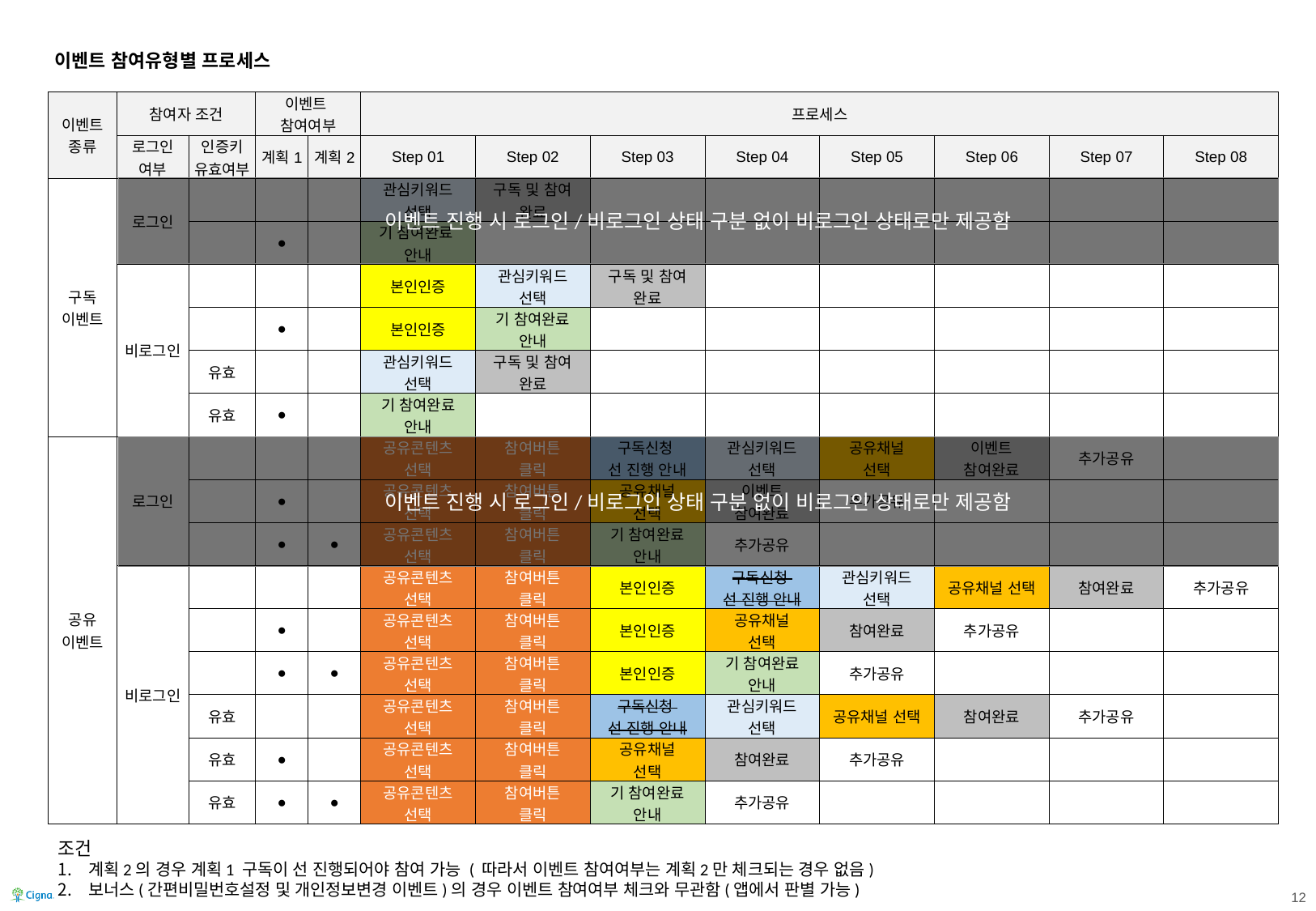

이벤트 참여유형별 프로세스
| 이벤트 종류 | 참여자 조건 |  | 이벤트 참여여부 |  | 프로세스 |  |  |  |  |  |  |  |
| --- | --- | --- | --- | --- | --- | --- | --- | --- | --- | --- | --- | --- |
|  | 로그인 여부 | 인증키 유효여부 | 계획1 | 계획2 | Step 01 | Step 02 | Step 03 | Step 04 | Step 05 | Step 06 | Step 07 | Step 08 |
| 구독 이벤트 | 로그인 |  |  |  | 관심키워드 선택 | 구독 및 참여 완료 |  |  |  |  |  |  |
|  |  |  | ● |  | 기 참여완료 안내 |  |  |  |  |  |  |  |
|  | 비로그인 |  |  |  | 본인인증 | 관심키워드 선택 | 구독 및 참여 완료 |  |  |  |  |  |
|  |  |  | ● |  | 본인인증 | 기 참여완료 안내 |  |  |  |  |  |  |
|  |  | 유효 |  |  | 관심키워드 선택 | 구독 및 참여 완료 |  |  |  |  |  |  |
|  |  | 유효 | ● |  | 기 참여완료 안내 |  |  |  |  |  |  |  |
| 공유 이벤트 | 로그인 |  |  |  | 공유콘텐츠 선택 | 참여버튼 클릭 | 구독신청 선 진행 안내 | 관심키워드 선택 | 공유채널 선택 | 이벤트 참여완료 | 추가공유 |  |
|  |  |  | ● |  | 공유콘텐츠 선택 | 참여버튼 클릭 | 공유채널 선택 | 이벤트 참여완료 | 추가공유 |  |  |  |
|  |  |  | ● | ● | 공유콘텐츠 선택 | 참여버튼 클릭 | 기 참여완료 안내 | 추가공유 |  |  |  |  |
|  | 비로그인 |  |  |  | 공유콘텐츠 선택 | 참여버튼 클릭 | 본인인증 | 구독신청 선 진행 안내 | 관심키워드 선택 | 공유채널 선택 | 참여완료 | 추가공유 |
|  |  |  | ● |  | 공유콘텐츠 선택 | 참여버튼 클릭 | 본인인증 | 공유채널 선택 | 참여완료 | 추가공유 |  |  |
|  |  |  | ● | ● | 공유콘텐츠 선택 | 참여버튼 클릭 | 본인인증 | 기 참여완료 안내 | 추가공유 |  |  |  |
|  |  | 유효 |  |  | 공유콘텐츠 선택 | 참여버튼 클릭 | 구독신청 선 진행 안내 | 관심키워드 선택 | 공유채널 선택 | 참여완료 | 추가공유 |  |
|  |  | 유효 | ● |  | 공유콘텐츠 선택 | 참여버튼 클릭 | 공유채널 선택 | 참여완료 | 추가공유 |  |  |  |
|  |  | 유효 | ● | ● | 공유콘텐츠 선택 | 참여버튼 클릭 | 기 참여완료 안내 | 추가공유 |  |  |  |  |
이벤트 진행 시 로그인/비로그인 상태 구분 없이 비로그인 상태로만 제공함
이벤트 진행 시 로그인/비로그인 상태 구분 없이 비로그인 상태로만 제공함
조건
계획2의 경우 계획1 구독이 선 진행되어야 참여 가능 ( 따라서 이벤트 참여여부는 계획2만 체크되는 경우 없음)
보너스(간편비밀번호설정 및 개인정보변경 이벤트)의 경우 이벤트 참여여부 체크와 무관함(앱에서 판별 가능)